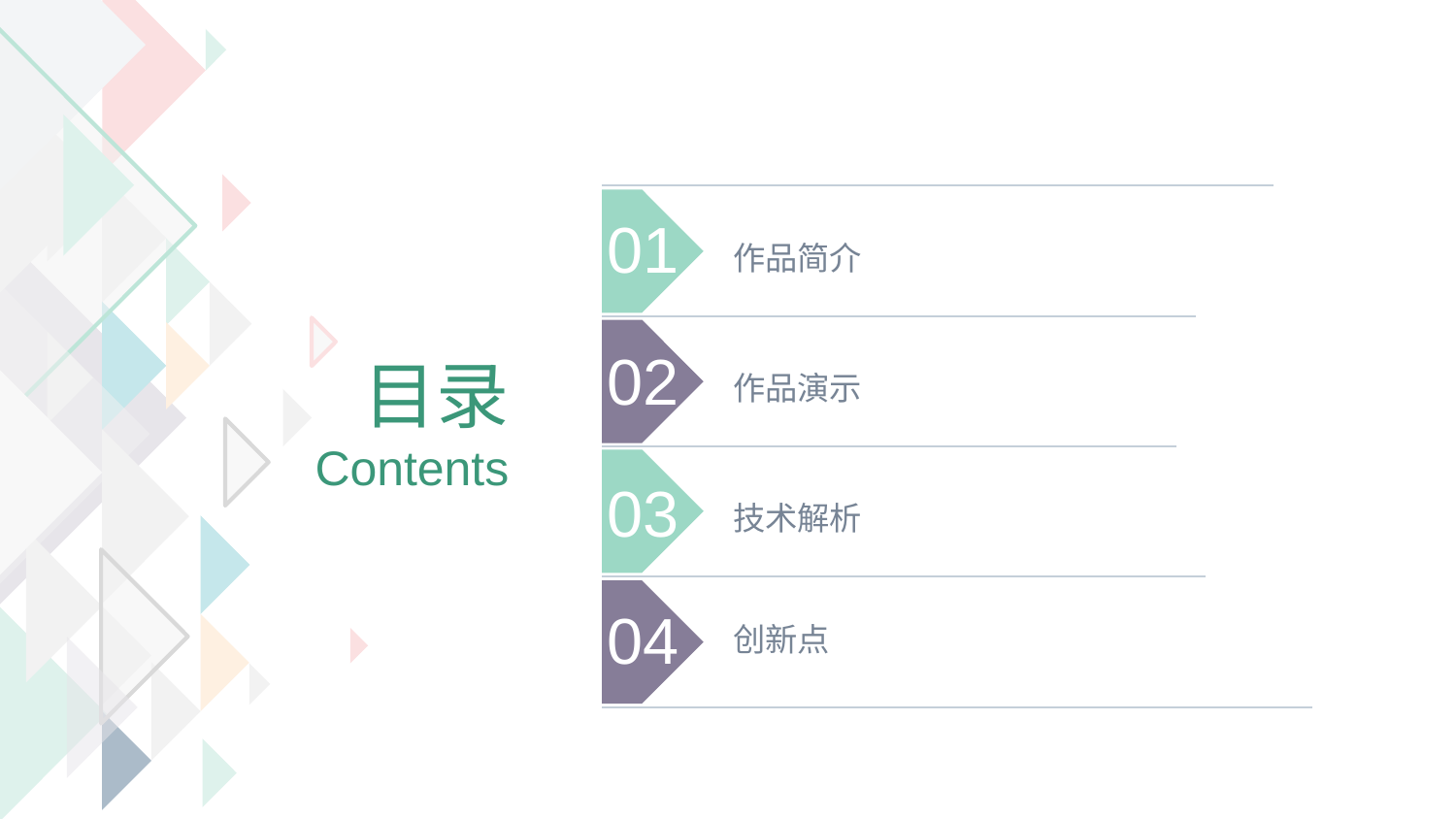

01
作品简介

02
目录
Contents
作品演示

03
技术解析

04
创新点